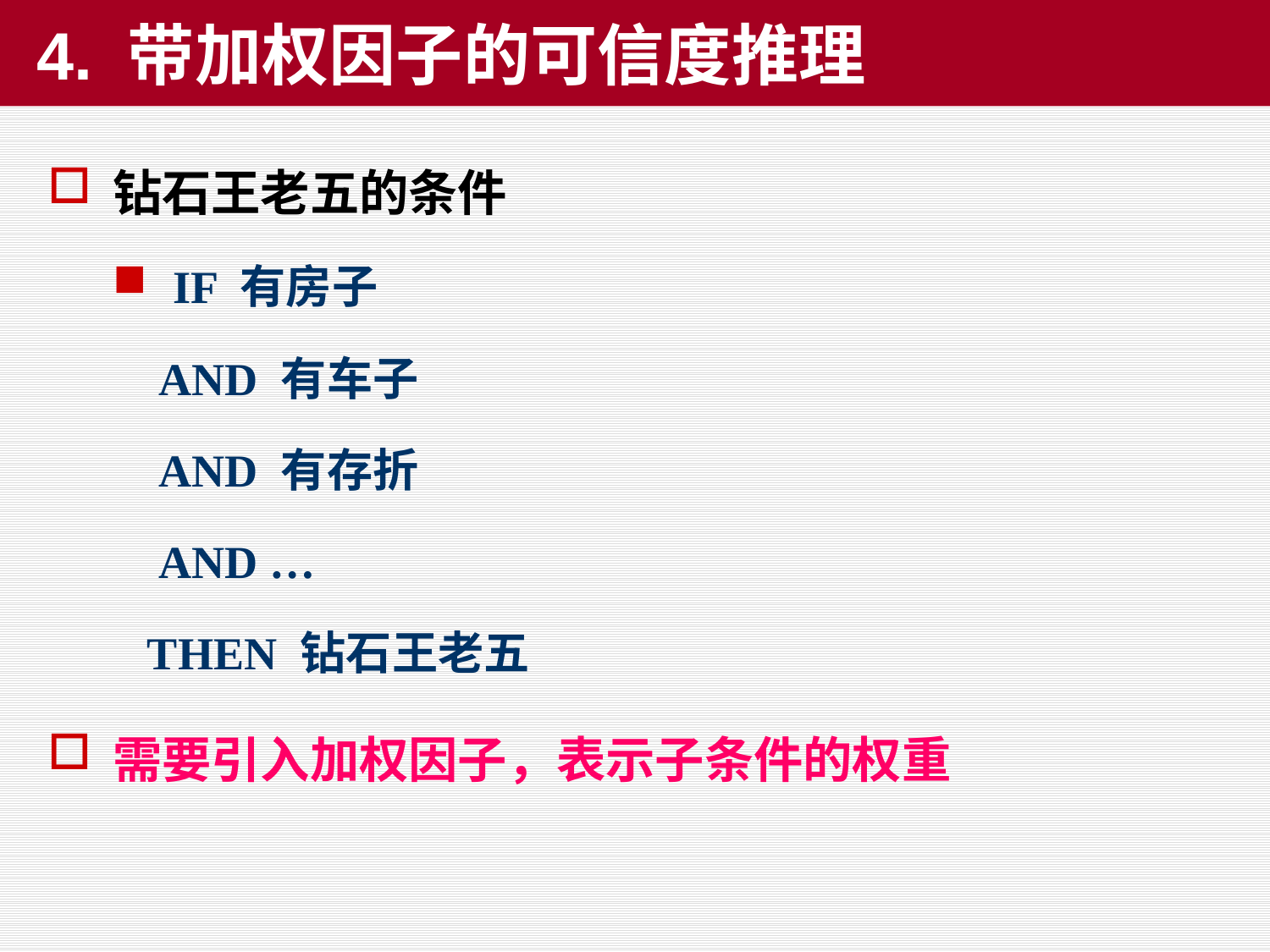

# 4. 带加权因子的可信度推理
钻石王老五的条件
IF 有房子
    AND 有车子
    AND 有存折
    AND …
   THEN 钻石王老五
需要引入加权因子，表示子条件的权重